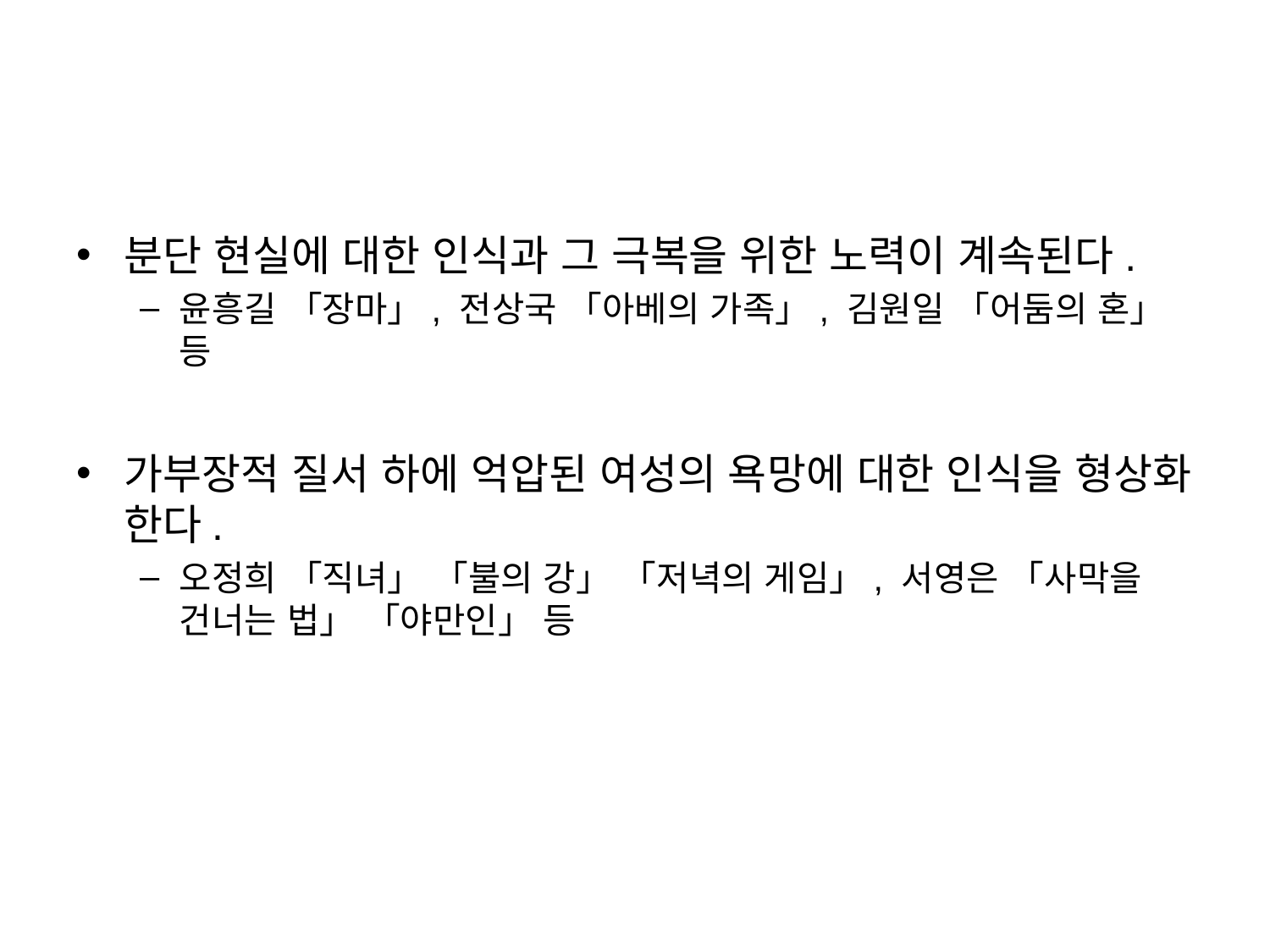

분단 현실에 대한 인식과 그 극복을 위한 노력이 계속된다.
윤흥길 「장마」, 전상국 「아베의 가족」, 김원일 「어둠의 혼」 등

가부장적 질서 하에 억압된 여성의 욕망에 대한 인식을 형상화 한다.
오정희 「직녀」 「불의 강」 「저녁의 게임」, 서영은 「사막을 건너는 법」 「야만인」 등